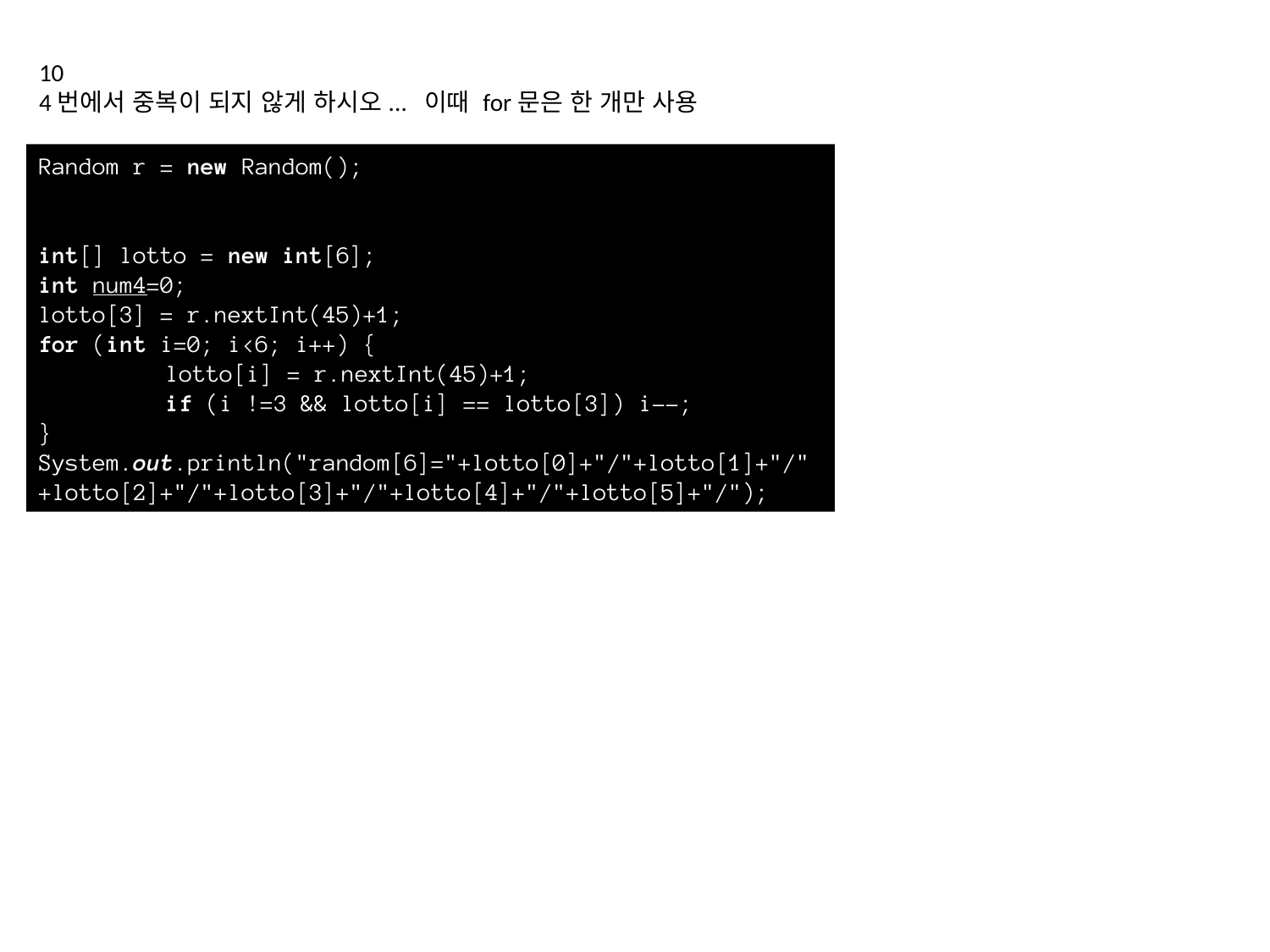

10
4번에서 중복이 되지 않게 하시오...  이때 for문은 한 개만 사용
Random r = new Random();

int[] lotto = new int[6];
int num4=0;
lotto[3] = r.nextInt(45)+1;
for (int i=0; i<6; i++) {
	lotto[i] = r.nextInt(45)+1;
	if (i !=3 && lotto[i] == lotto[3]) i--;
}
System.out.println("random[6]="+lotto[0]+"/"+lotto[1]+"/"+lotto[2]+"/"+lotto[3]+"/"+lotto[4]+"/"+lotto[5]+"/");